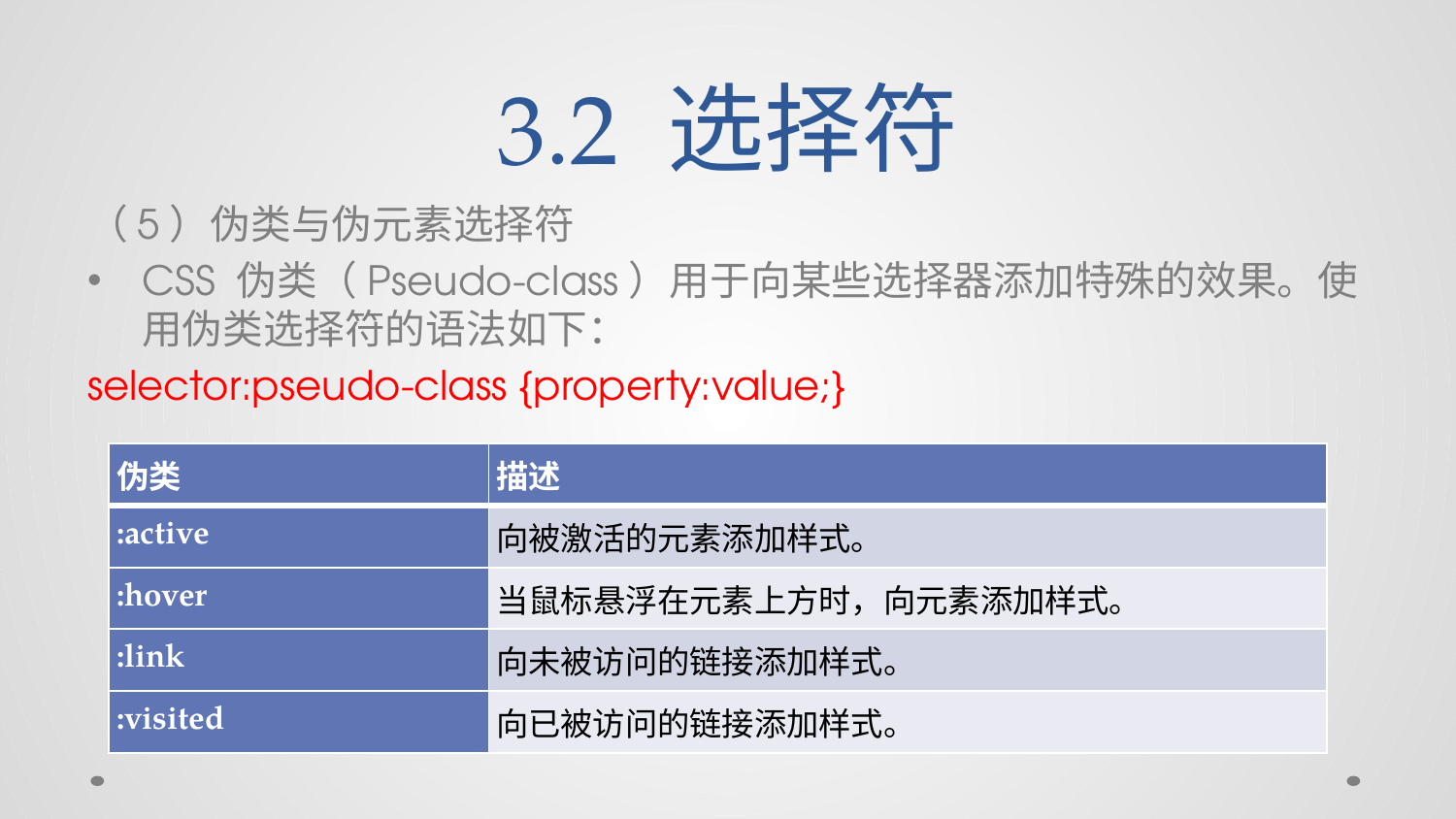

# 3.2 选择符
（5）伪类与伪元素选择符
CSS 伪类（Pseudo-class）用于向某些选择器添加特殊的效果。使用伪类选择符的语法如下：
selector:pseudo-class {property:value;}
| 伪类 | 描述 |
| --- | --- |
| :active | 向被激活的元素添加样式。 |
| :hover | 当鼠标悬浮在元素上方时，向元素添加样式。 |
| :link | 向未被访问的链接添加样式。 |
| :visited | 向已被访问的链接添加样式。 |